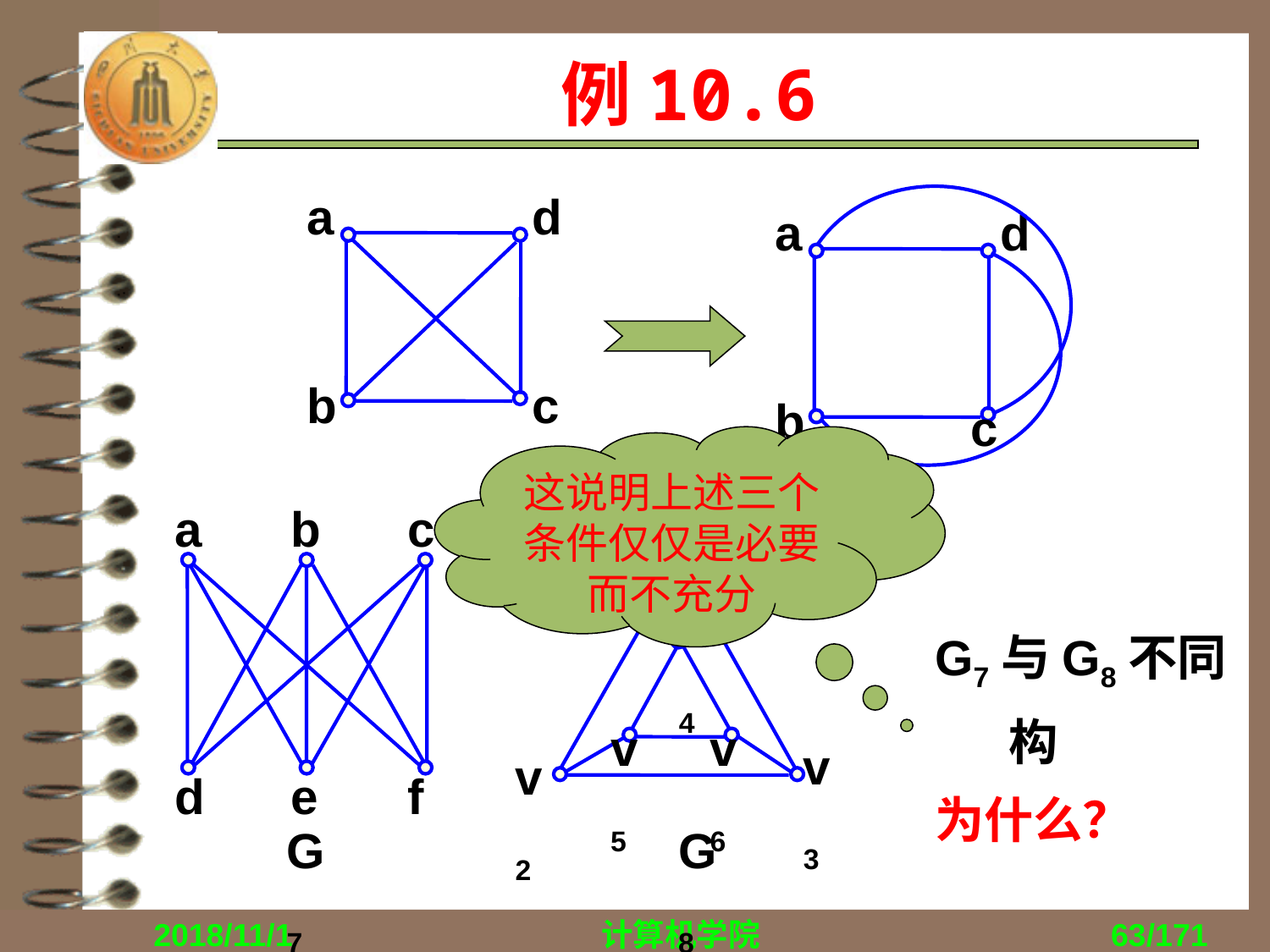

# 例10.6
a
d

b
c

a
d

b
c

这说明上述三个条件仅仅是必要而不充分
a
b
c
v1

v4

v5
v6
v3

v2

d
e
f

G7
G8
G7与G8不同构
为什么？
2018/11/1
计算机学院
63/171